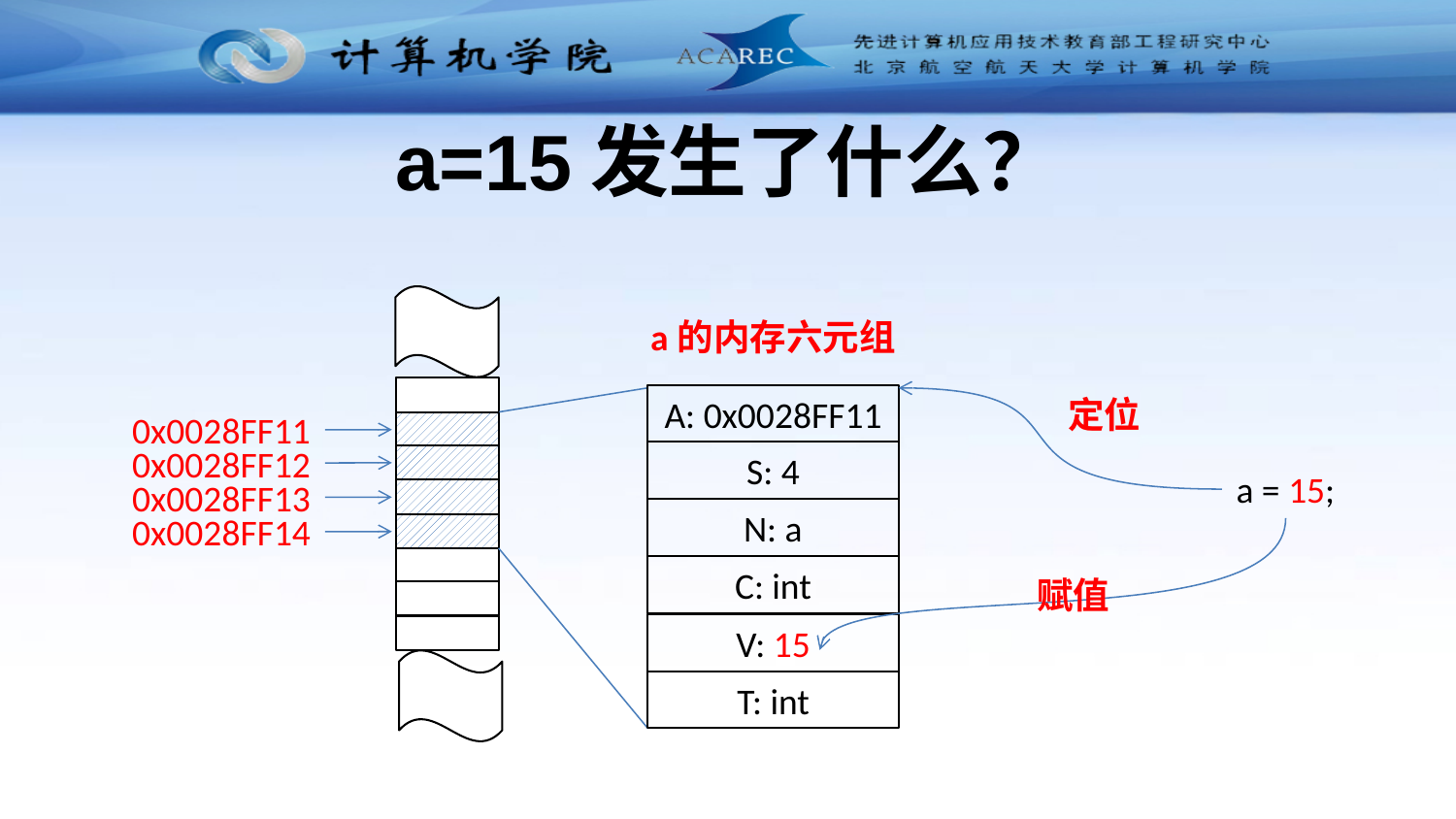

# a=15发生了什么？

a的内存六元组

A: 0x0028FF11
S: 4
N: a
C: int
V: 15
T: int
定位
0x0028FF11

0x0028FF12

a = 15;
0x0028FF13

0x0028FF14

赋值